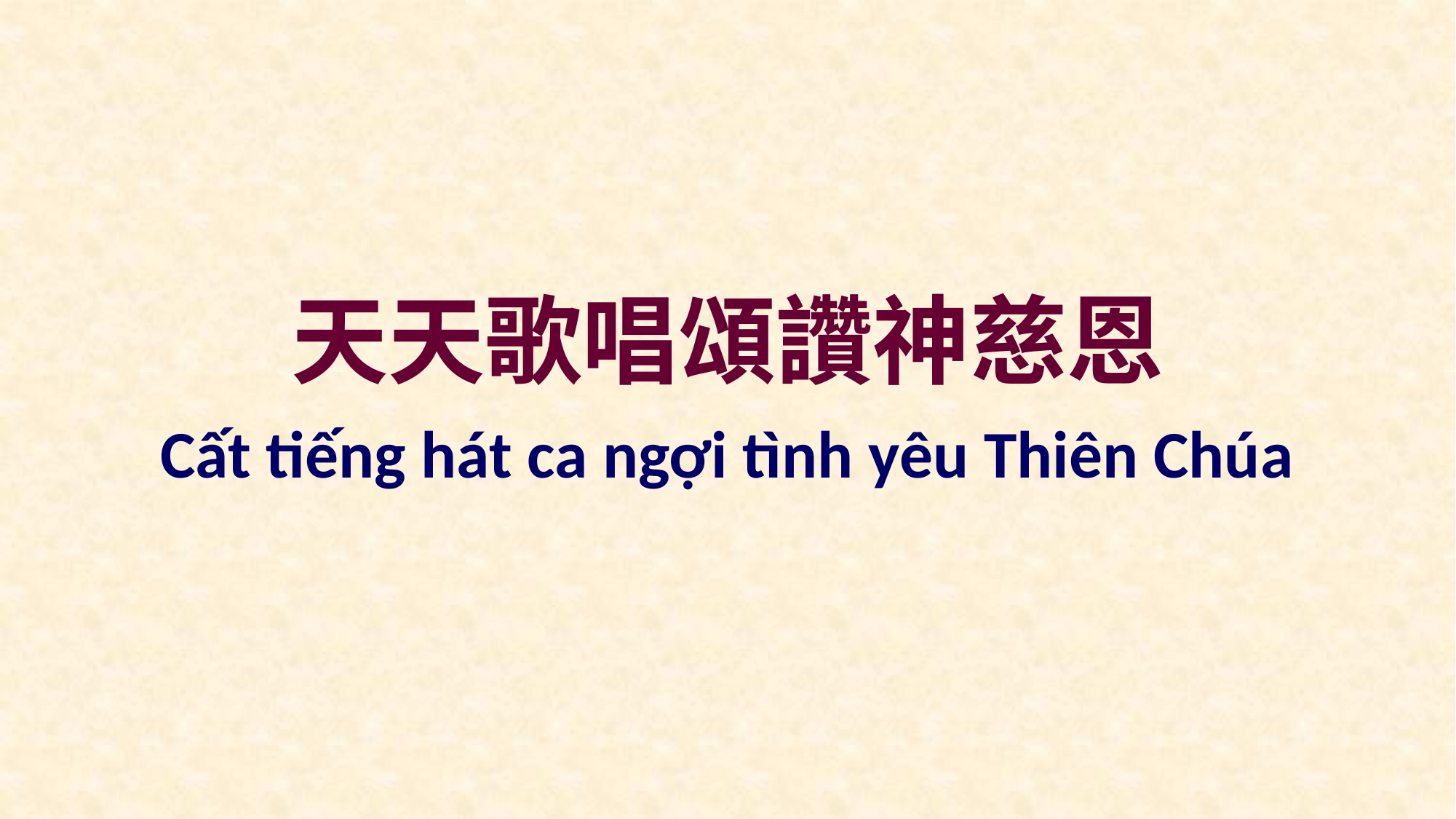

天天歌唱頌讚神慈恩
Cất tiếng hát ca ngợi tình yêu Thiên Chúa